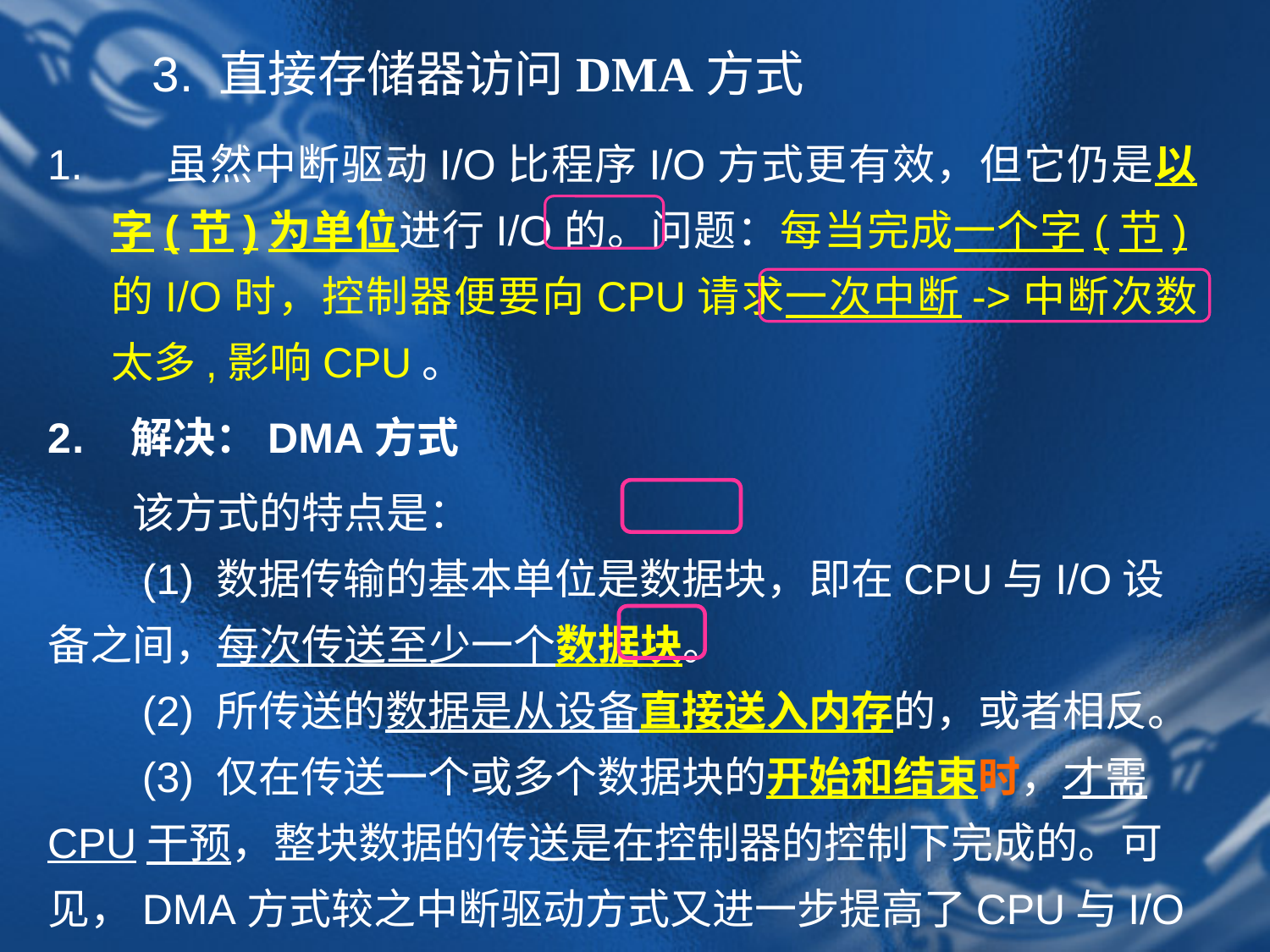

3. 直接存储器访问DMA方式

    虽然中断驱动I/O比程序I/O方式更有效，但它仍是以字(节)为单位进行I/O的。问题：每当完成一个字(节)的I/O时，控制器便要向CPU请求一次中断->中断次数太多,影响CPU。
 解决：DMA方式
　　该方式的特点是：
　　(1) 数据传输的基本单位是数据块，即在CPU与I/O设备之间，每次传送至少一个数据块。
　　(2) 所传送的数据是从设备直接送入内存的，或者相反。
　　(3) 仅在传送一个或多个数据块的开始和结束时，才需CPU干预，整块数据的传送是在控制器的控制下完成的。可见，DMA方式较之中断驱动方式又进一步提高了CPU与I/O设备的并行操作程度。